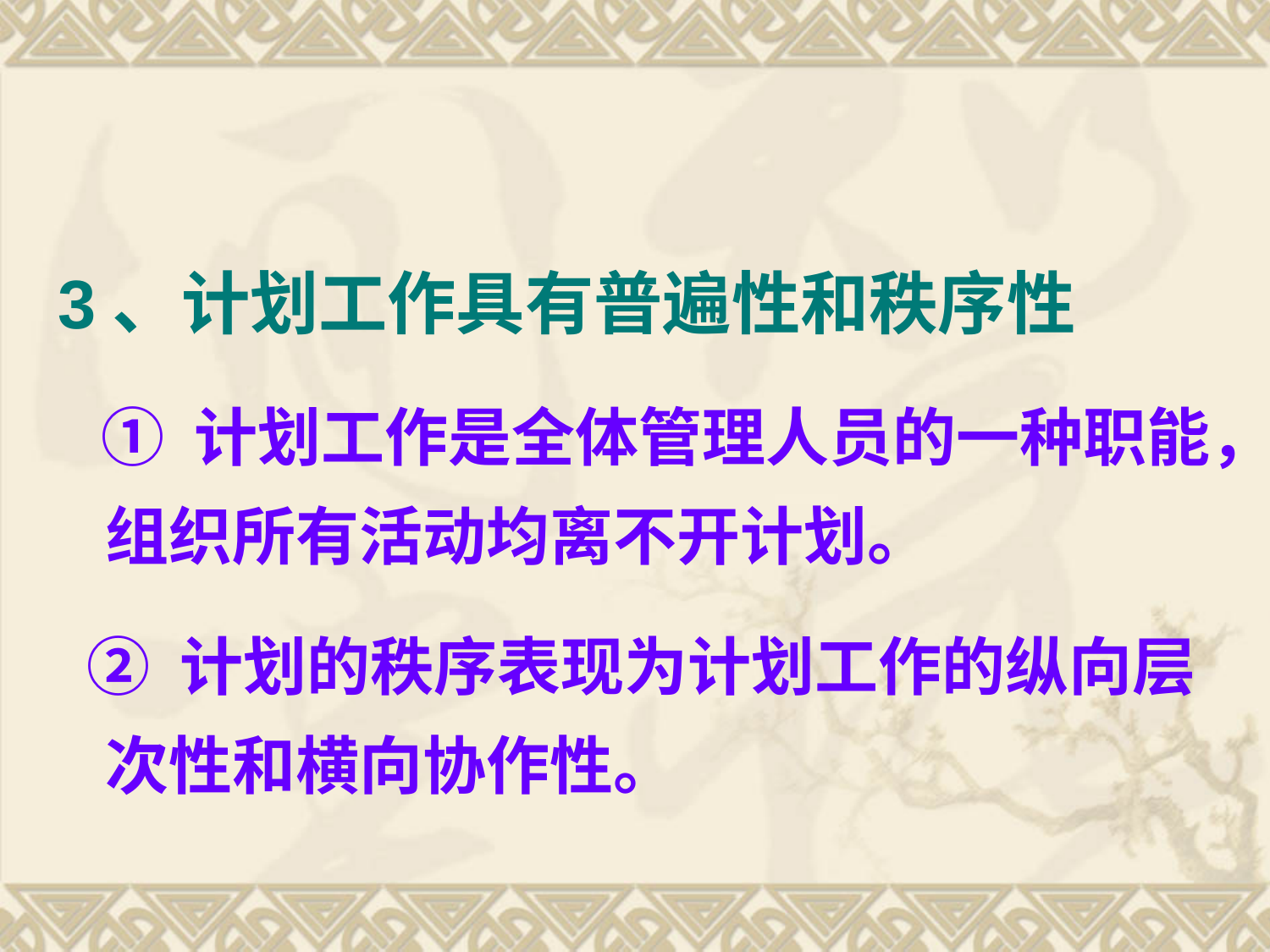

#
3、计划工作具有普遍性和秩序性
   ① 计划工作是全体管理人员的一种职能，组织所有活动均离不开计划。
  ② 计划的秩序表现为计划工作的纵向层次性和横向协作性。